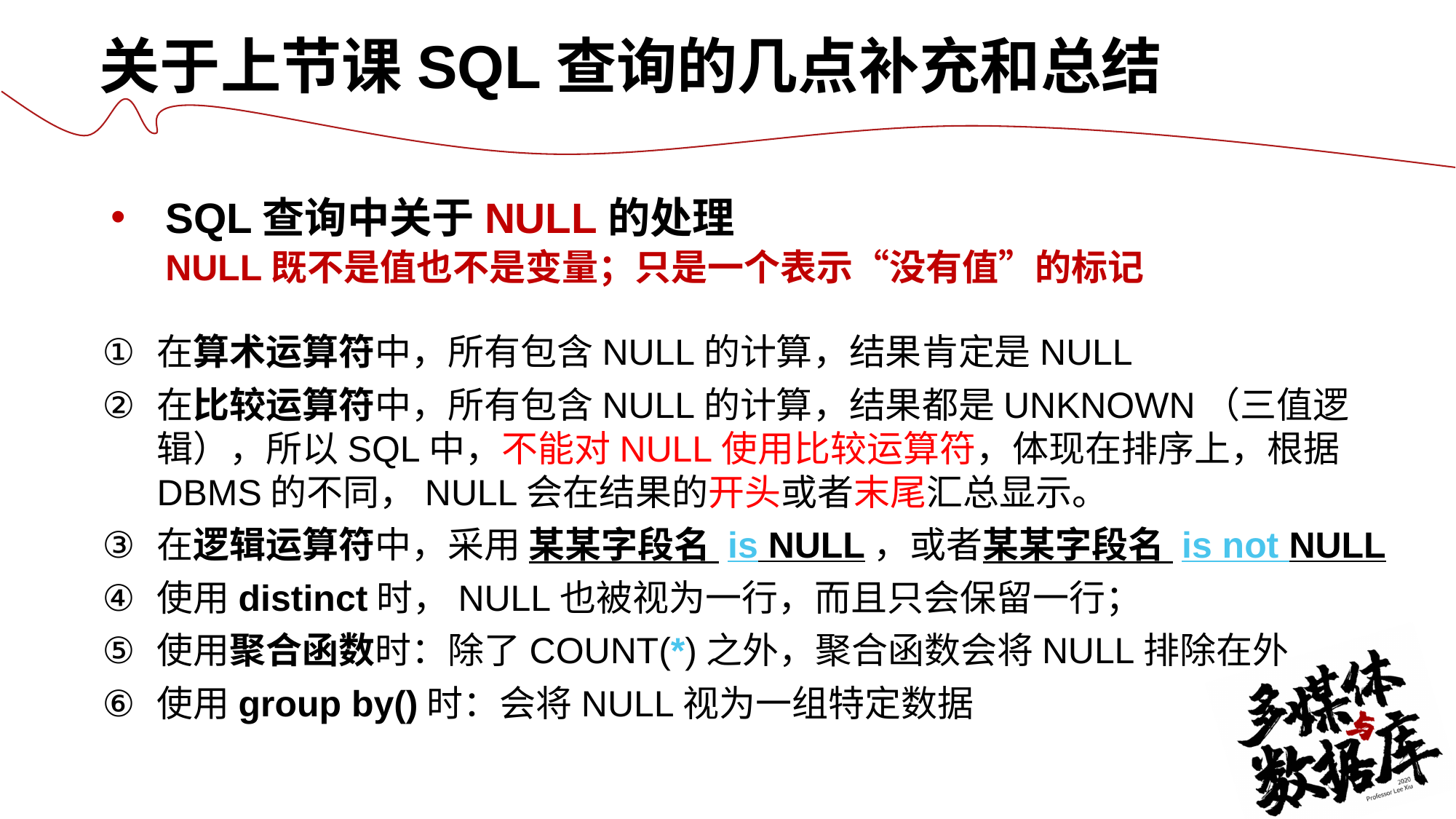

关于上节课SQL查询的几点补充和总结
SQL查询中关于NULL的处理
NULL既不是值也不是变量；只是一个表示“没有值”的标记
在算术运算符中，所有包含NULL的计算，结果肯定是NULL
在比较运算符中，所有包含NULL的计算，结果都是UNKNOWN（三值逻辑），所以SQL中，不能对NULL使用比较运算符，体现在排序上，根据DBMS的不同，NULL会在结果的开头或者末尾汇总显示。
在逻辑运算符中，采用 某某字段名 is NULL，或者某某字段名 is not NULL
使用distinct时，NULL也被视为一行，而且只会保留一行；
使用聚合函数时：除了COUNT(*)之外，聚合函数会将NULL排除在外
使用group by()时：会将NULL视为一组特定数据